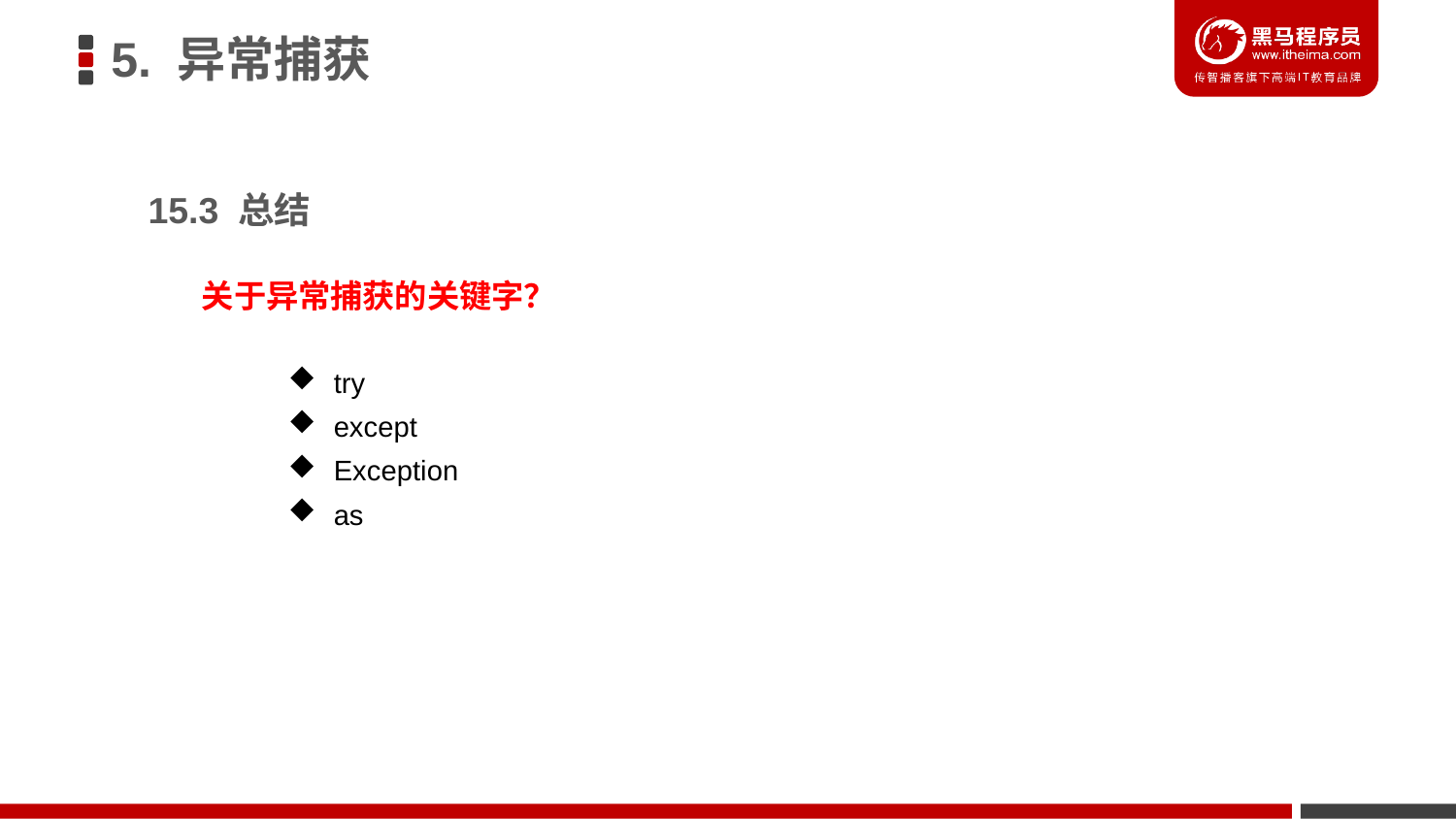

5. 异常捕获
15.3 总结
关于异常捕获的关键字？
try
except
Exception
as